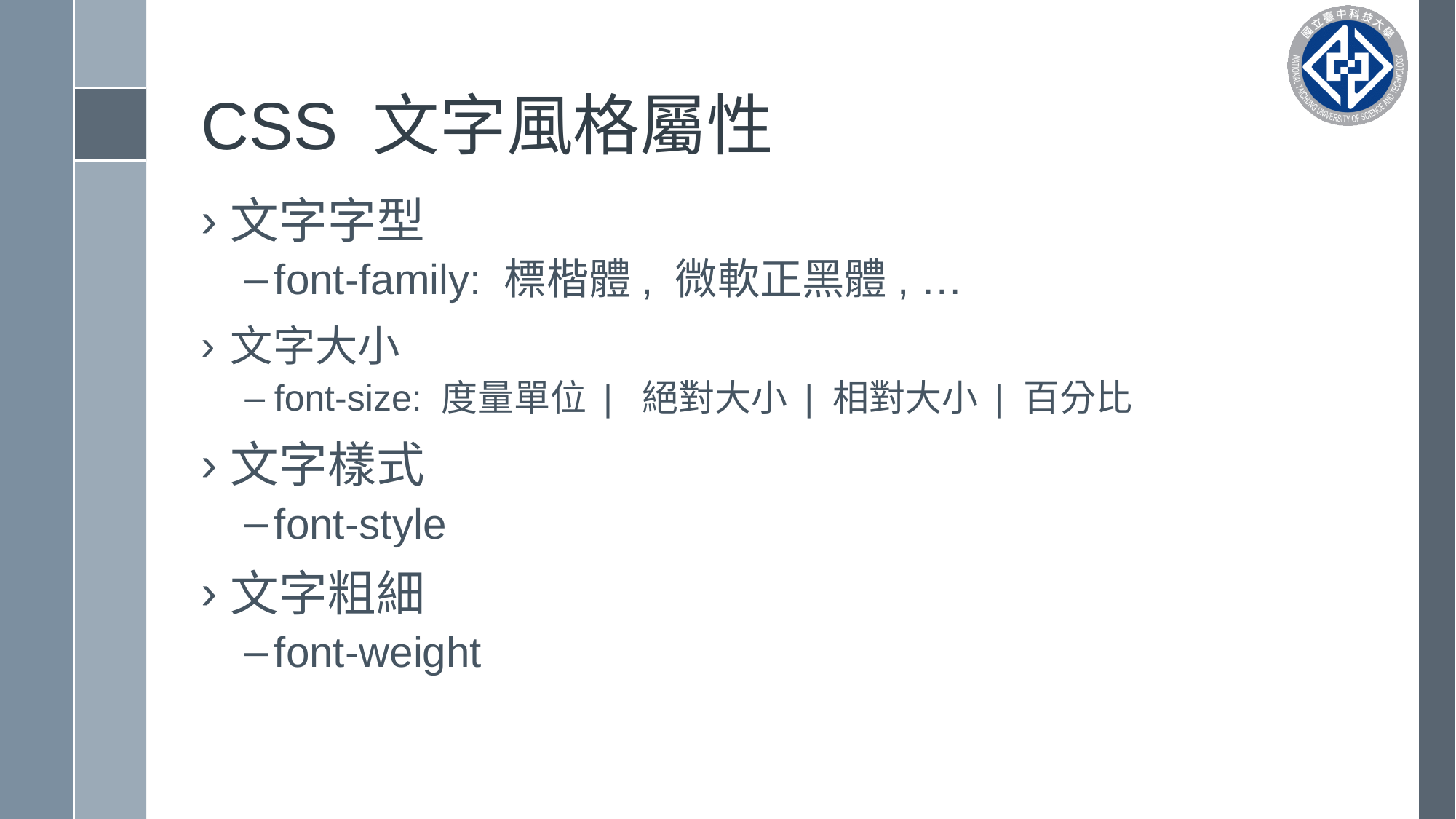

# CSS 文字風格屬性
文字字型
font-family: 標楷體, 微軟正黑體, …
文字大小
font-size: 度量單位 |  絕對大小 | 相對大小 | 百分比
文字樣式
font-style
文字粗細
font-weight